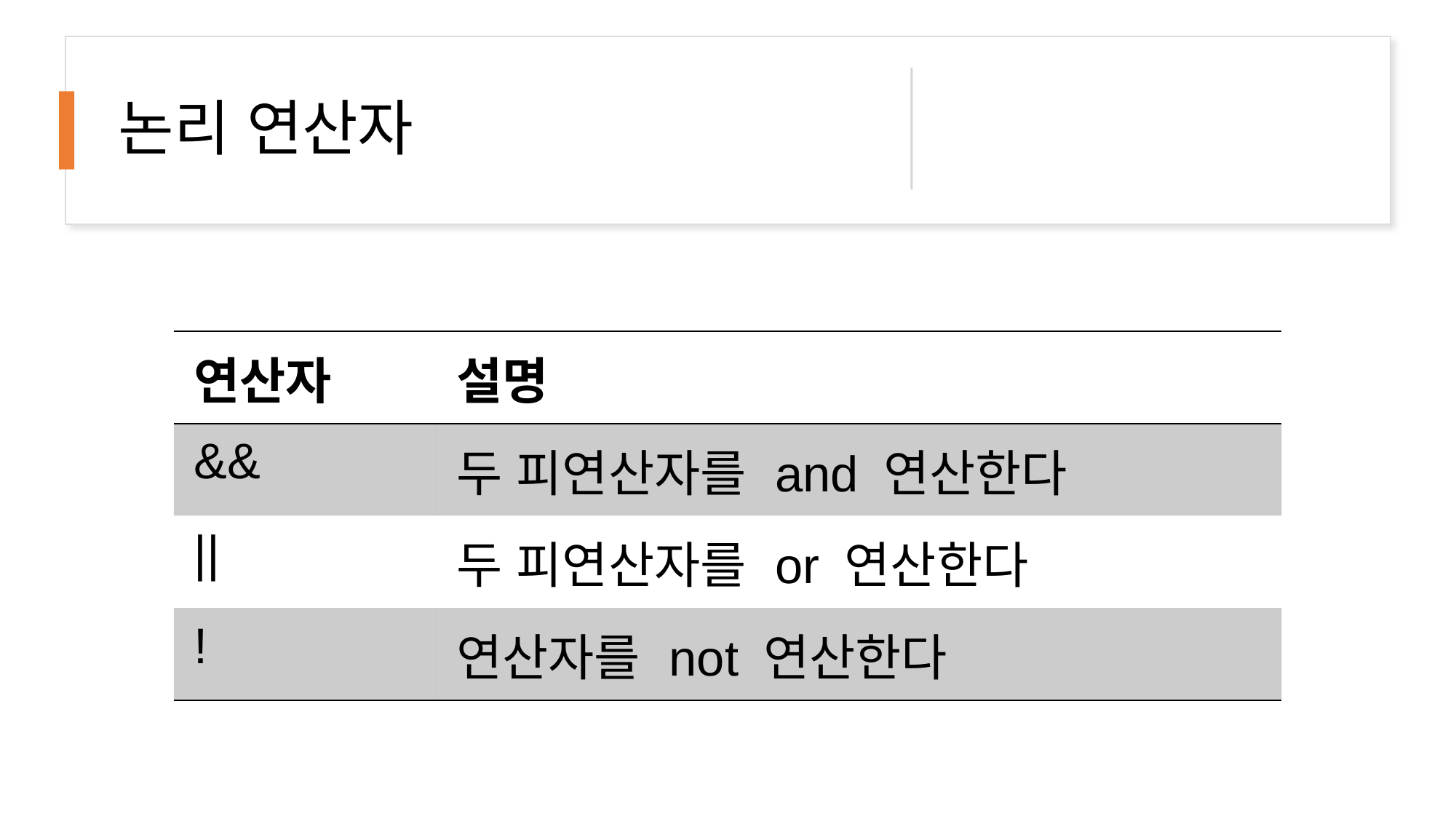

# 논리 연산자

| 연산자 | 설명 |
| --- | --- |
| && | 두 피연산자를 and 연산한다 |
| || | 두 피연산자를 or 연산한다 |
| ! | 연산자를 not 연산한다 |